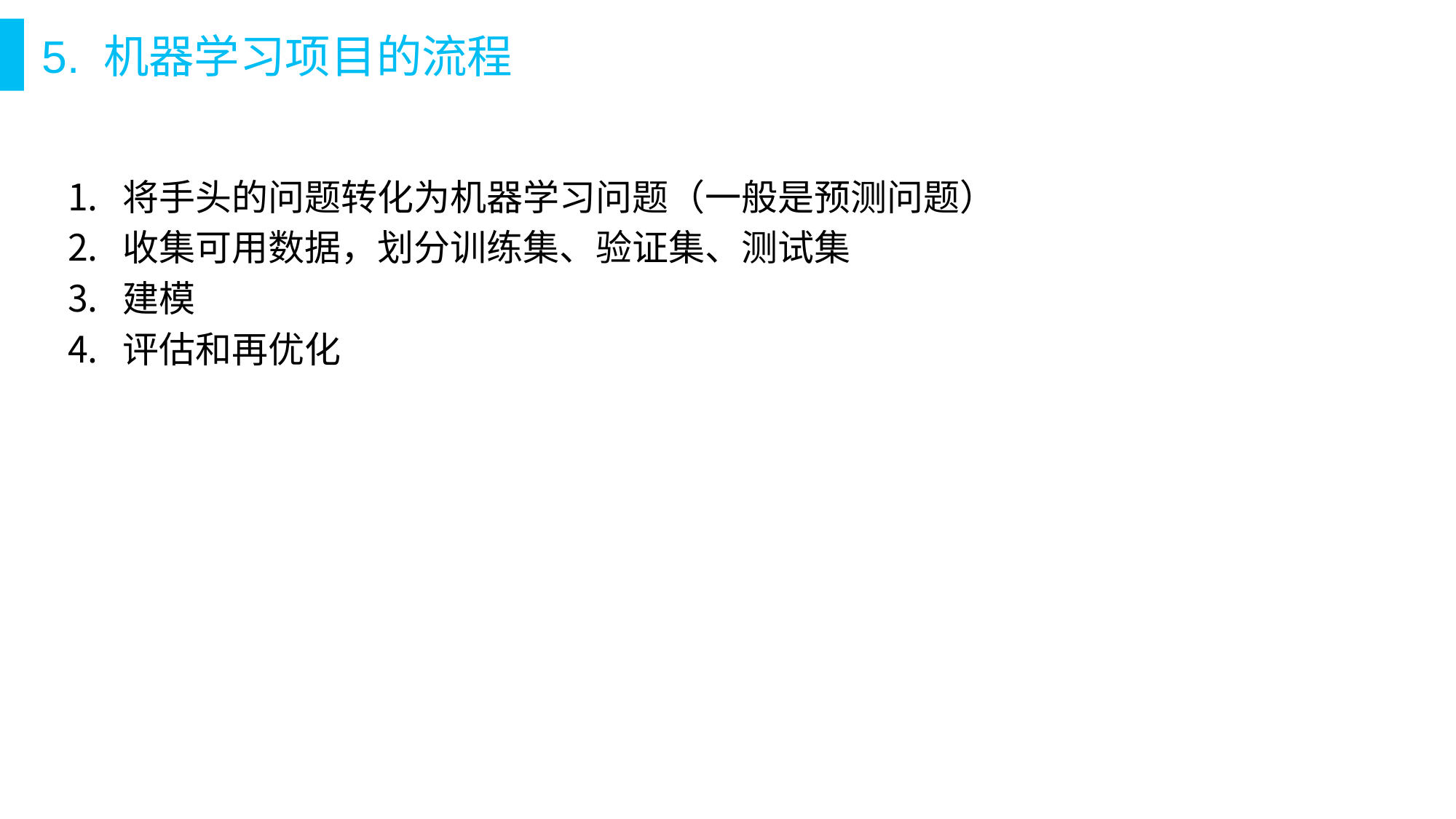

# 5. 机器学习项目的流程
将手头的问题转化为机器学习问题（一般是预测问题）
收集可用数据，划分训练集、验证集、测试集
建模
评估和再优化